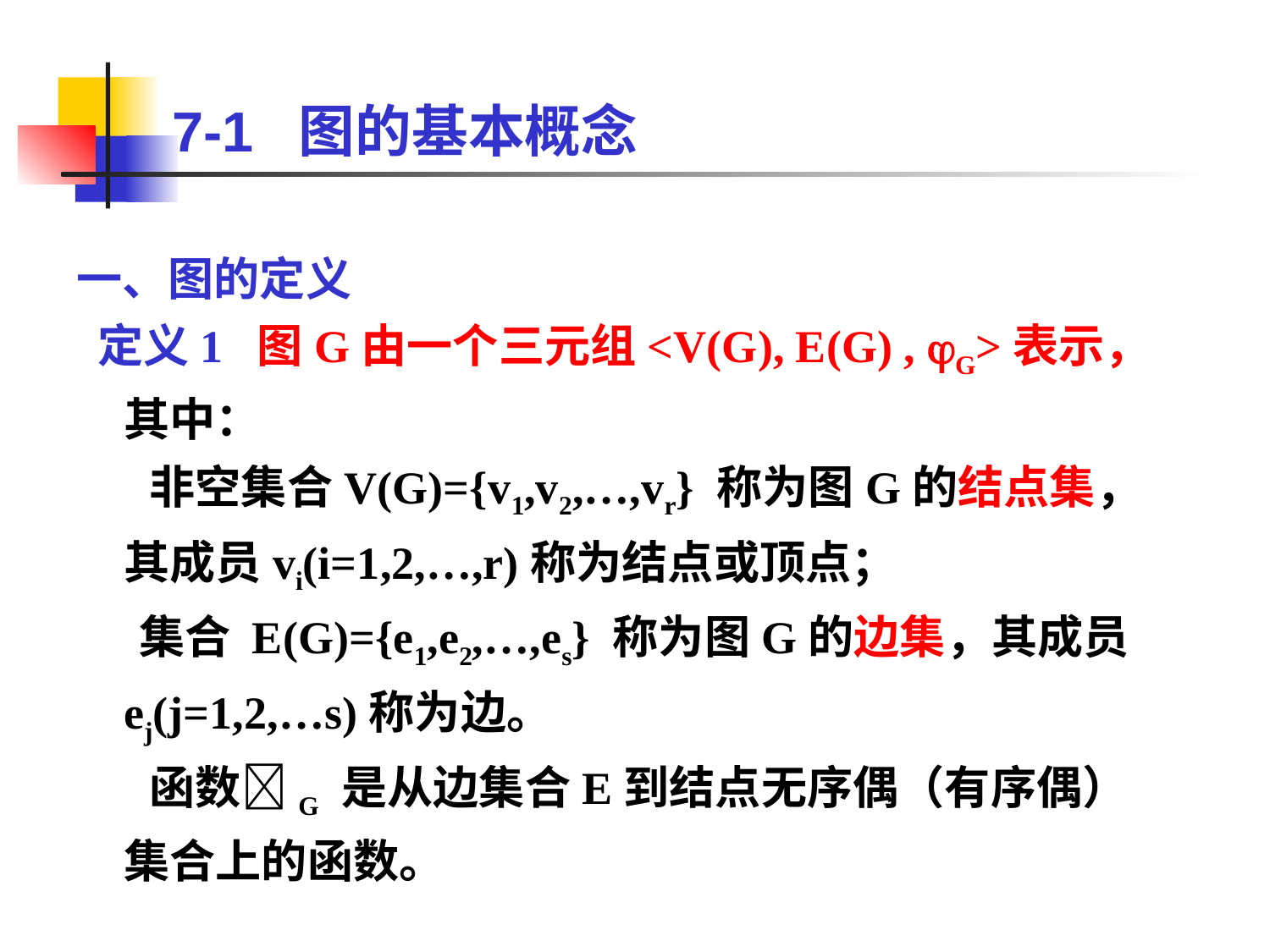

# 7-1  图的基本概念
一、图的定义
 定义1  图G由一个三元组<V(G), E(G) , ϕG>表示，其中：
      非空集合V(G)={v1,v2,…,vr} 称为图G的结点集，其成员vi(i=1,2,…,r)称为结点或顶点；
     集合 E(G)={e1,e2,…,es} 称为图G的边集，其成员ej(j=1,2,…s)称为边。
      函数ϕG 是从边集合E到结点无序偶（有序偶）集合上的函数。
3